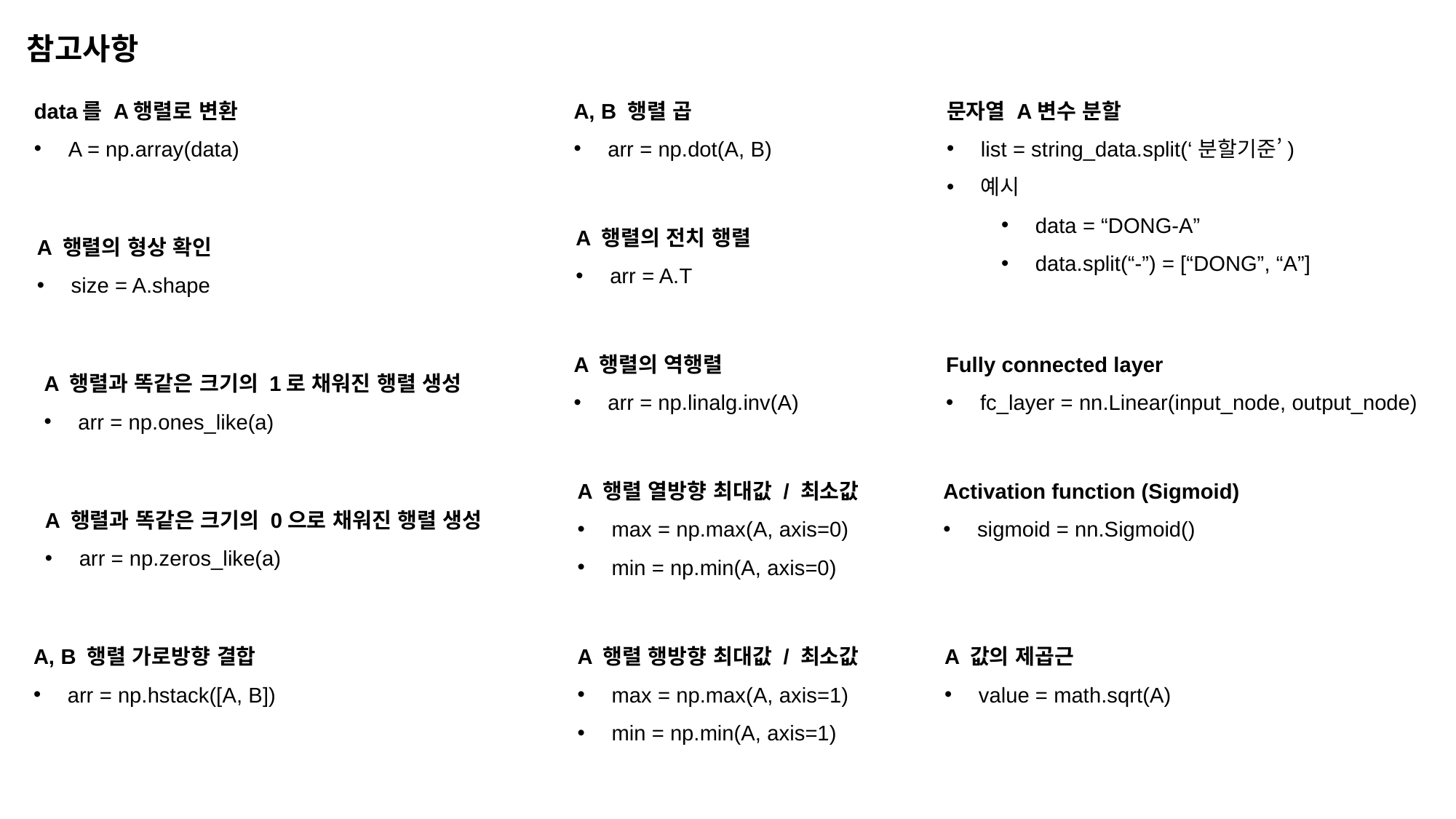

참고사항
data를 A행렬로 변환
A = np.array(data)
A, B 행렬 곱
arr = np.dot(A, B)
문자열 A변수 분할
list = string_data.split(‘분할기준’)
예시
data = “DONG-A”
data.split(“-”) = [“DONG”, “A”]

A 행렬의 전치 행렬
arr = A.T
A 행렬의 형상 확인
size = A.shape
A 행렬의 역행렬
arr = np.linalg.inv(A)
Fully connected layer
fc_layer = nn.Linear(input_node, output_node)
A 행렬과 똑같은 크기의 1로 채워진 행렬 생성
arr = np.ones_like(a)
A 행렬 열방향 최대값 / 최소값
max = np.max(A, axis=0)
min = np.min(A, axis=0)
Activation function (Sigmoid)
sigmoid = nn.Sigmoid()
A 행렬과 똑같은 크기의 0으로 채워진 행렬 생성
arr = np.zeros_like(a)
A, B 행렬 가로방향 결합
arr = np.hstack([A, B])
A 행렬 행방향 최대값 / 최소값
max = np.max(A, axis=1)
min = np.min(A, axis=1)
A 값의 제곱근
value = math.sqrt(A)